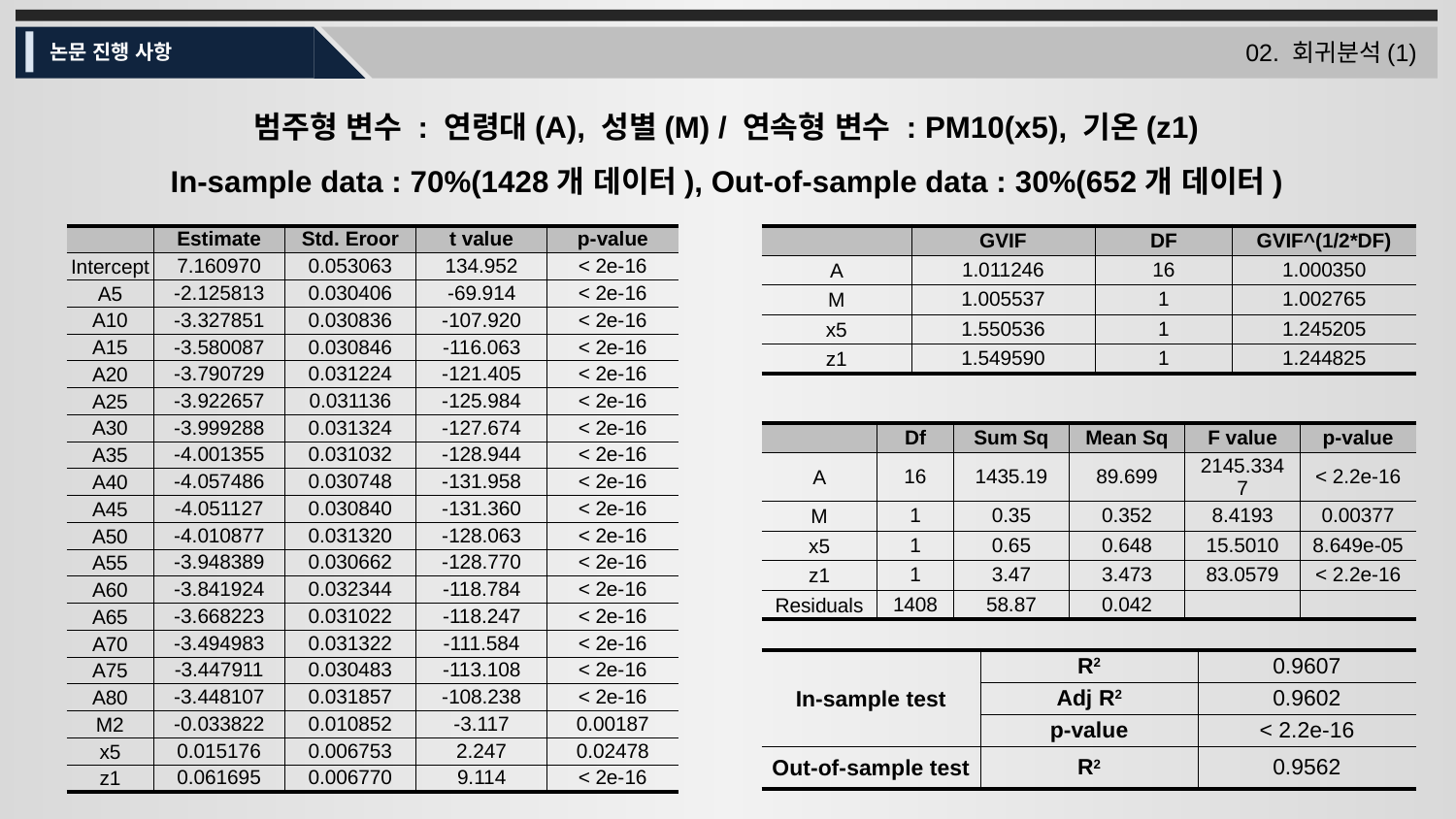

02. 회귀분석(1)

논문 진행 사항
범주형 변수 : 연령대(A), 성별(M) / 연속형 변수 : PM10(x5), 기온(z1)
In-sample data : 70%(1428개 데이터), Out-of-sample data : 30%(652개 데이터)
|  | GVIF | DF | GVIF^(1/2\*DF) |
| --- | --- | --- | --- |
| A | 1.011246 | 16 | 1.000350 |
| M | 1.005537 | 1 | 1.002765 |
| x5 | 1.550536 | 1 | 1.245205 |
| z1 | 1.549590 | 1 | 1.244825 |
|  | Estimate | Std. Eroor | t value | p-value |
| --- | --- | --- | --- | --- |
| Intercept | 7.160970 | 0.053063 | 134.952 | < 2e-16 |
| A5 | -2.125813 | 0.030406 | -69.914 | < 2e-16 |
| A10 | -3.327851 | 0.030836 | -107.920 | < 2e-16 |
| A15 | -3.580087 | 0.030846 | -116.063 | < 2e-16 |
| A20 | -3.790729 | 0.031224 | -121.405 | < 2e-16 |
| A25 | -3.922657 | 0.031136 | -125.984 | < 2e-16 |
| A30 | -3.999288 | 0.031324 | -127.674 | < 2e-16 |
| A35 | -4.001355 | 0.031032 | -128.944 | < 2e-16 |
| A40 | -4.057486 | 0.030748 | -131.958 | < 2e-16 |
| A45 | -4.051127 | 0.030840 | -131.360 | < 2e-16 |
| A50 | -4.010877 | 0.031320 | -128.063 | < 2e-16 |
| A55 | -3.948389 | 0.030662 | -128.770 | < 2e-16 |
| A60 | -3.841924 | 0.032344 | -118.784 | < 2e-16 |
| A65 | -3.668223 | 0.031022 | -118.247 | < 2e-16 |
| A70 | -3.494983 | 0.031322 | -111.584 | < 2e-16 |
| A75 | -3.447911 | 0.030483 | -113.108 | < 2e-16 |
| A80 | -3.448107 | 0.031857 | -108.238 | < 2e-16 |
| M2 | -0.033822 | 0.010852 | -3.117 | 0.00187 |
| x5 | 0.015176 | 0.006753 | 2.247 | 0.02478 |
| z1 | 0.061695 | 0.006770 | 9.114 | < 2e-16 |
|  | Df | Sum Sq | Mean Sq | F value | p-value |
| --- | --- | --- | --- | --- | --- |
| A | 16 | 1435.19 | 89.699 | 2145.3347 | < 2.2e-16 |
| M | 1 | 0.35 | 0.352 | 8.4193 | 0.00377 |
| x5 | 1 | 0.65 | 0.648 | 15.5010 | 8.649e-05 |
| z1 | 1 | 3.47 | 3.473 | 83.0579 | < 2.2e-16 |
| Residuals | 1408 | 58.87 | 0.042 |  |  |
| In-sample test | R2 | 0.9607 |
| --- | --- | --- |
|  | Adj R2 | 0.9602 |
|  | p-value | < 2.2e-16 |
| Out-of-sample test | R2 | 0.9562 |